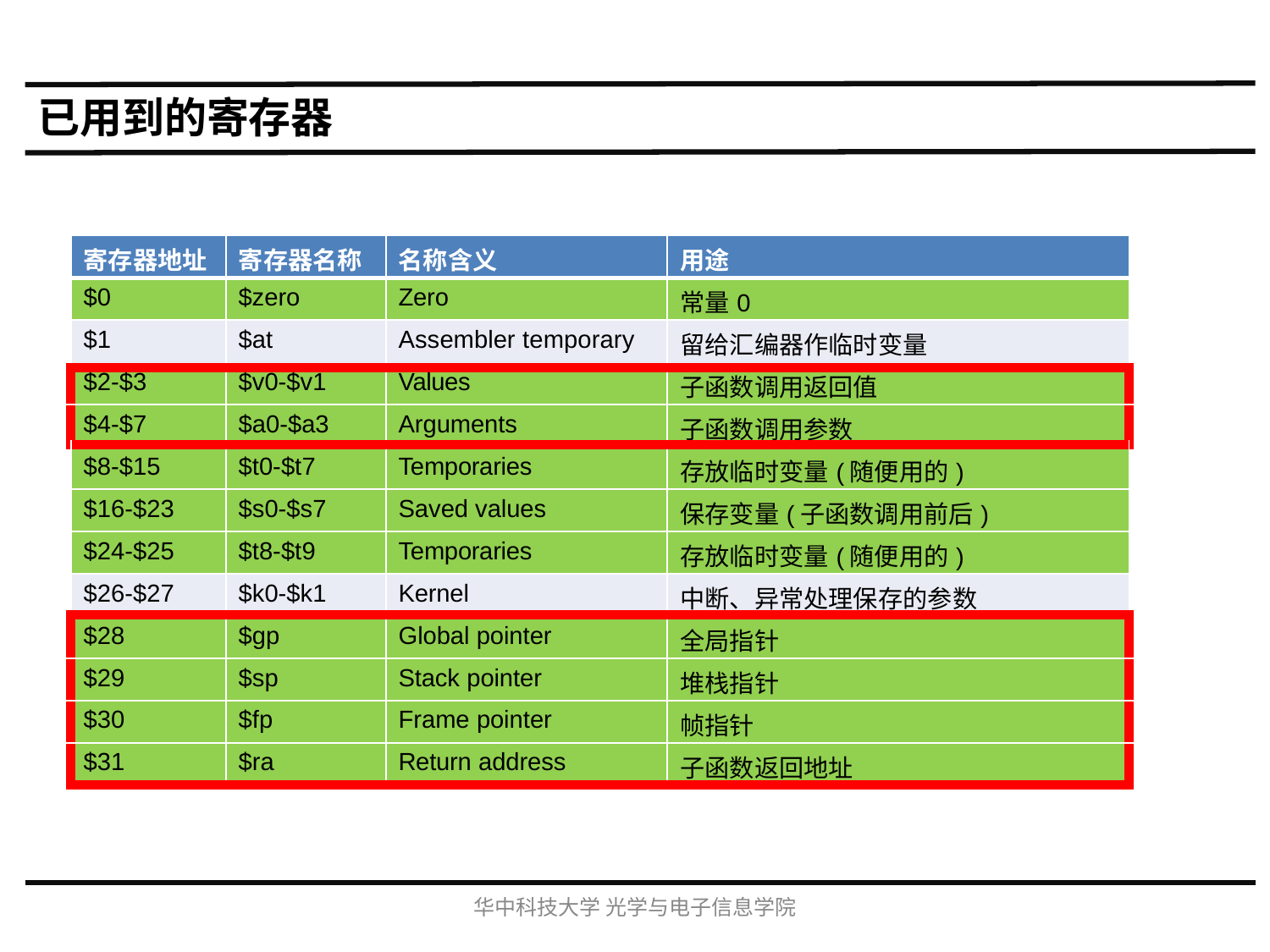

# 已用到的寄存器
| 寄存器地址 | 寄存器名称 | 名称含义 | 用途 |
| --- | --- | --- | --- |
| $0 | $zero | Zero | 常量0 |
| $1 | $at | Assembler temporary | 留给汇编器作临时变量 |
| $2-$3 | $v0-$v1 | Values | 子函数调用返回值 |
| $4-$7 | $a0-$a3 | Arguments | 子函数调用参数 |
| $8-$15 | $t0-$t7 | Temporaries | 存放临时变量(随便用的) |
| $16-$23 | $s0-$s7 | Saved values | 保存变量(子函数调用前后) |
| $24-$25 | $t8-$t9 | Temporaries | 存放临时变量(随便用的) |
| $26-$27 | $k0-$k1 | Kernel | 中断、异常处理保存的参数 |
| $28 | $gp | Global pointer | 全局指针 |
| $29 | $sp | Stack pointer | 堆栈指针 |
| $30 | $fp | Frame pointer | 帧指针 |
| $31 | $ra | Return address | 子函数返回地址 |
华中科技大学光学与电子信息学院